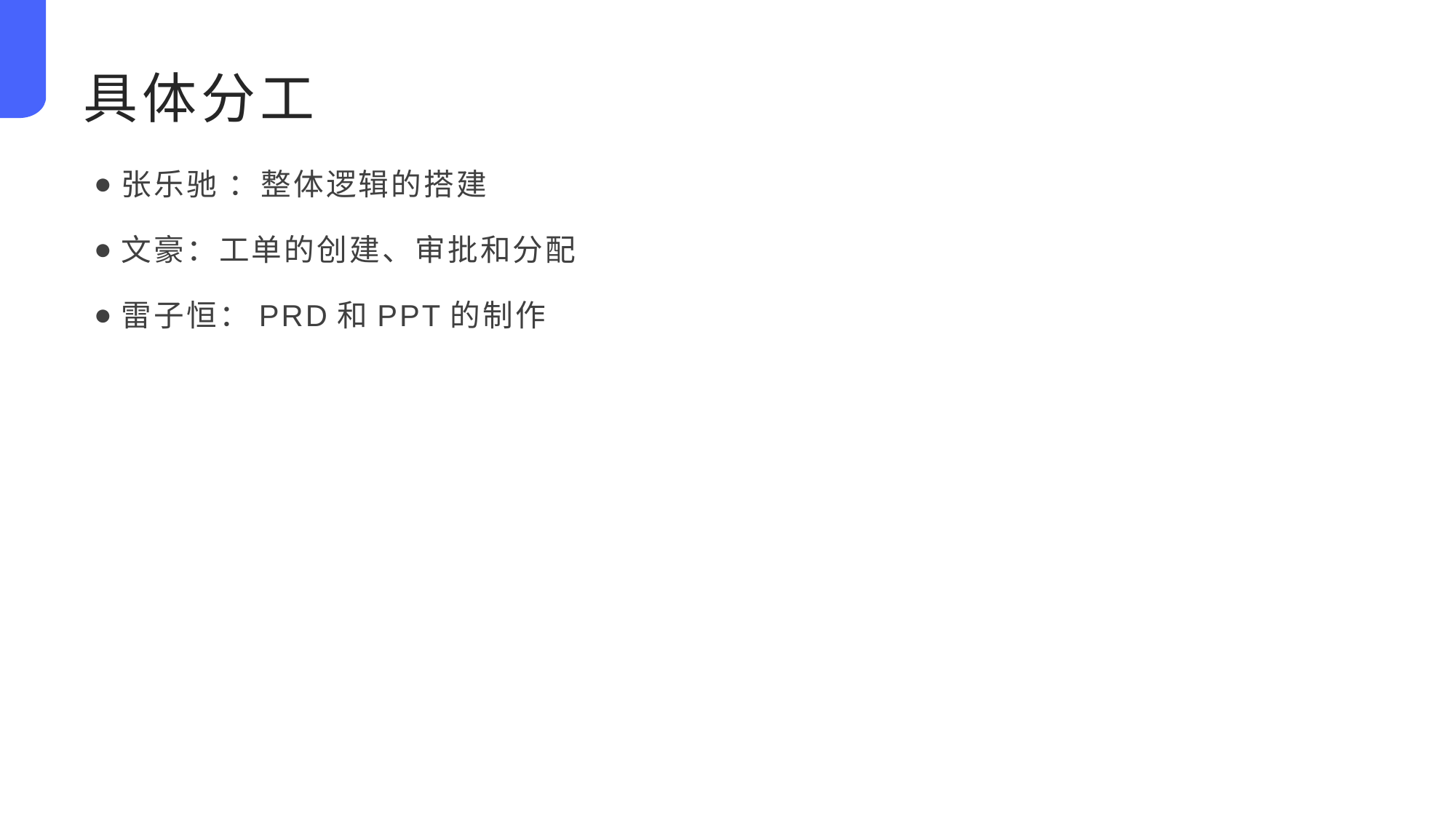

具体分工
张乐驰 ：整体逻辑的搭建
文豪：工单的创建、审批和分配
雷子恒：PRD和PPT的制作